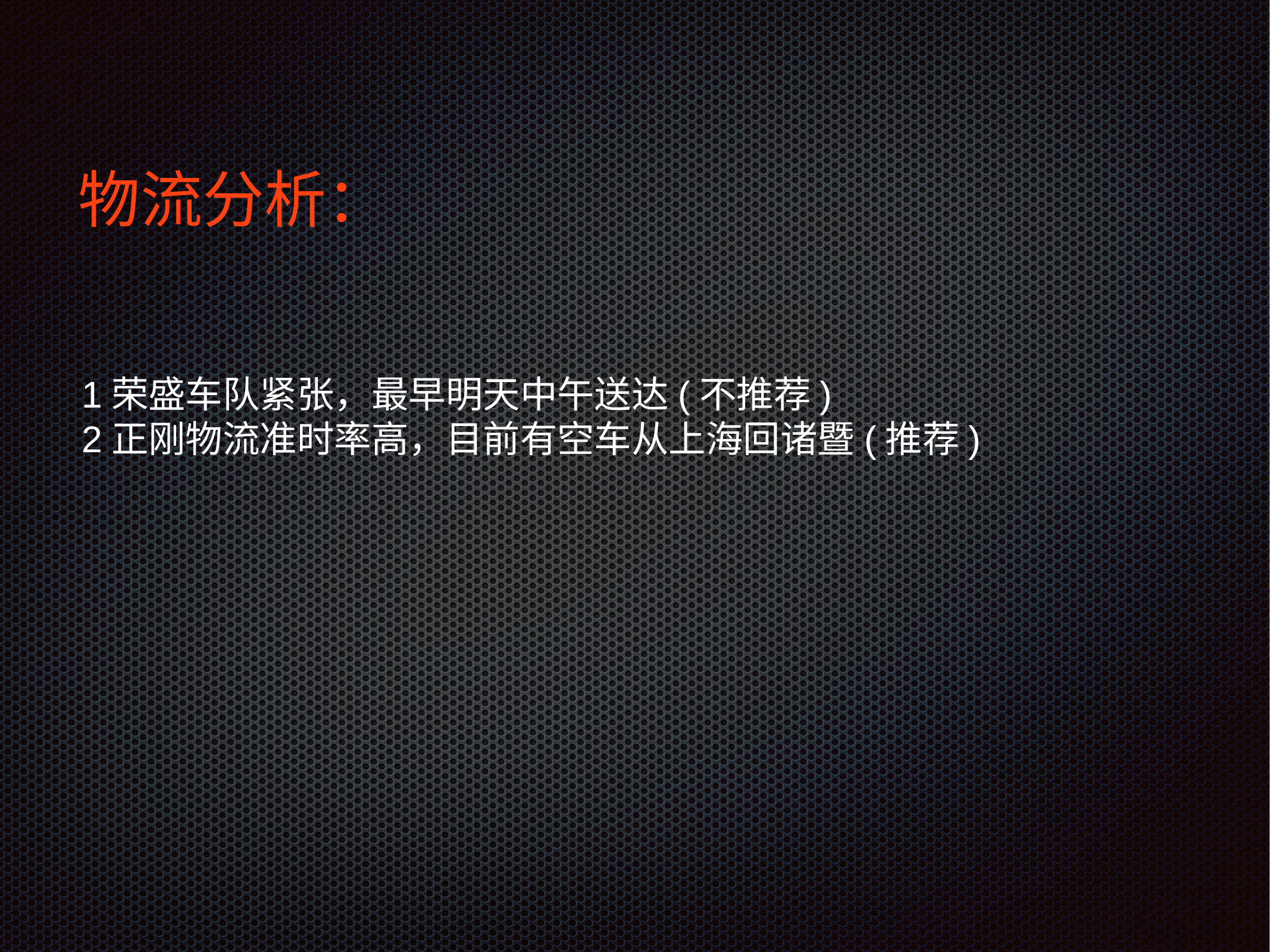

10
物流分析：
# 1荣盛车队紧张，最早明天中午送达(不推荐)
2正刚物流准时率高，目前有空车从上海回诸暨(推荐)